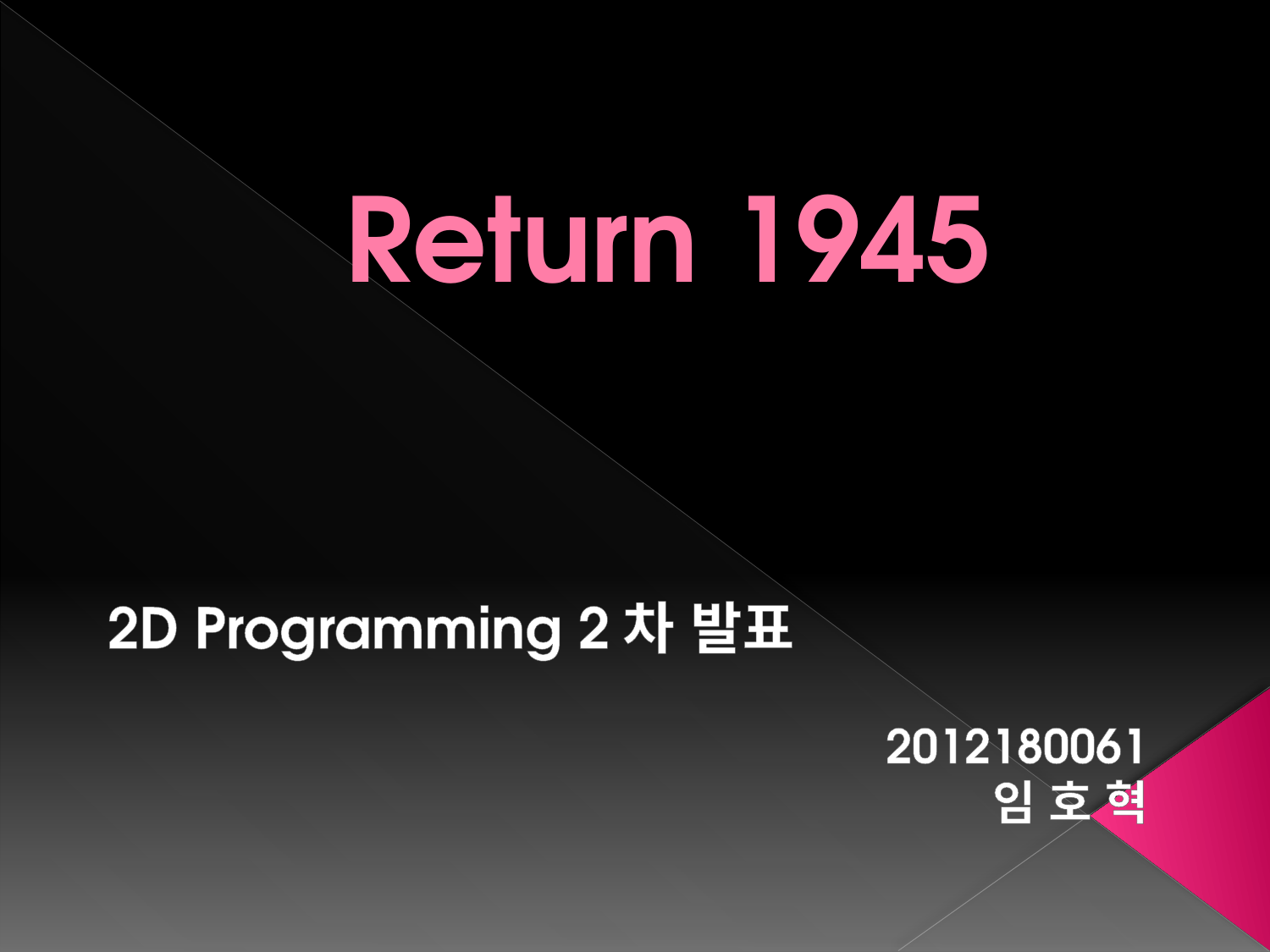

# Return 1945
2D Programming 2차 발표

2012180061
임 호 혁